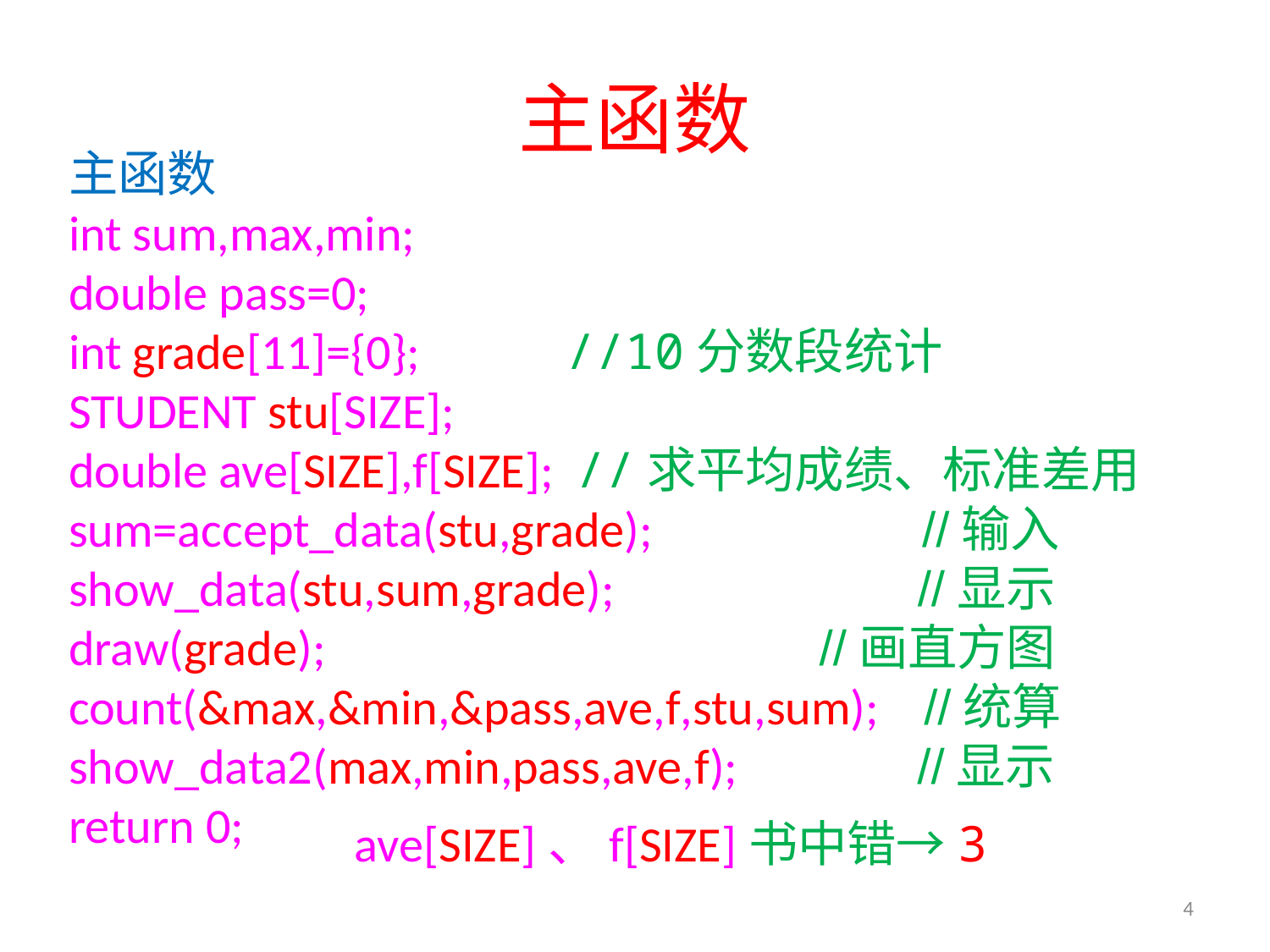

# 主函数
主函数
int sum,max,min;
double pass=0;
int grade[11]={0};             //10分数段统计
STUDENT stu[SIZE];
double ave[SIZE],f[SIZE];  //求平均成绩、标准差用
sum=accept_data(stu,grade);                        //输入
show_data(stu,sum,grade);                           //显示
draw(grade);                                            //画直方图
count(&max,&min,&pass,ave,f,stu,sum);    //统算
show_data2(max,min,pass,ave,f);                //显示
return 0;
ave[SIZE]、f[SIZE]书中错→3
4